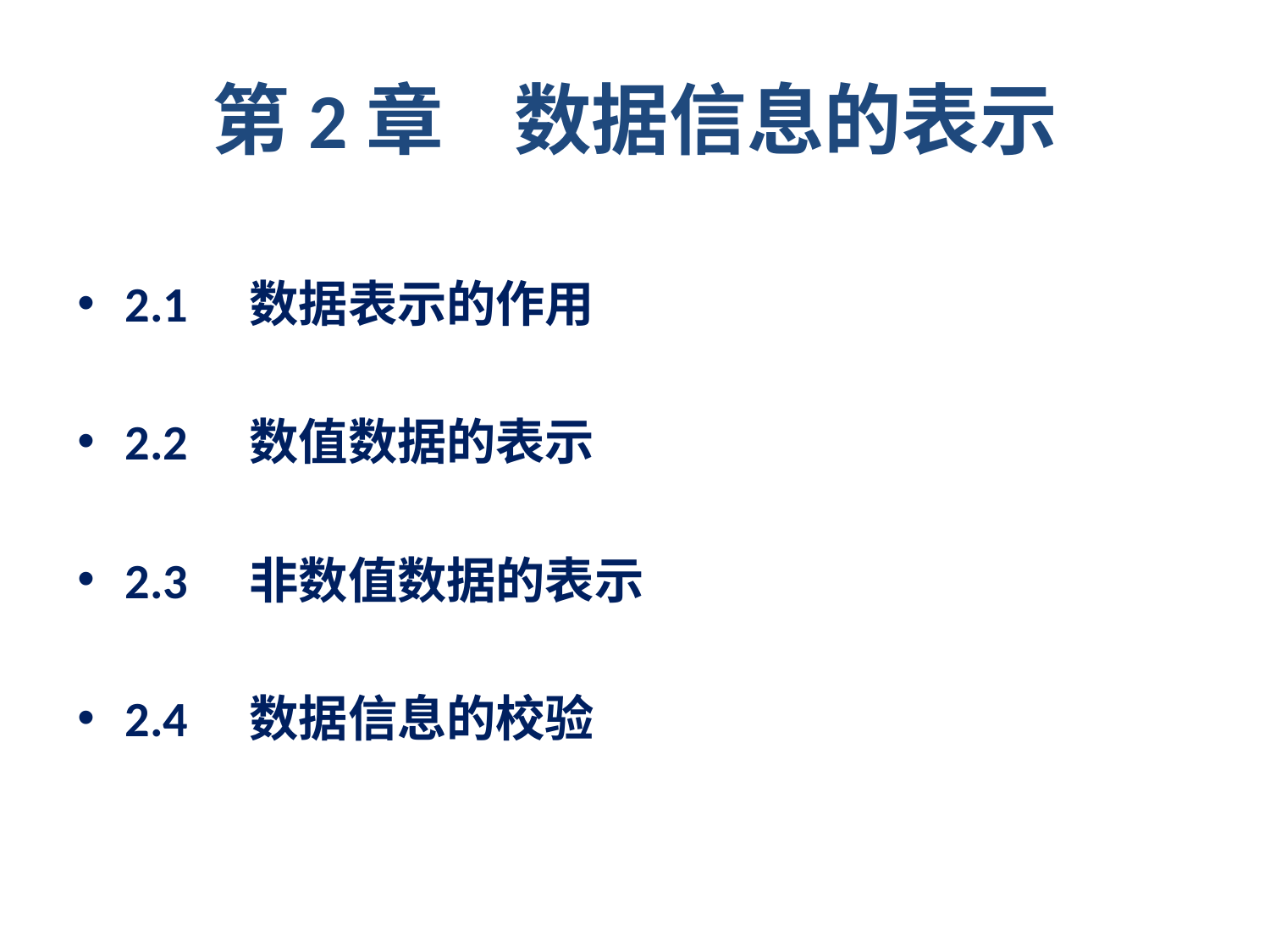

# 第2章    数据信息的表示
2.1　数据表示的作用

2.2　数值数据的表示

2.3　非数值数据的表示

2.4　数据信息的校验